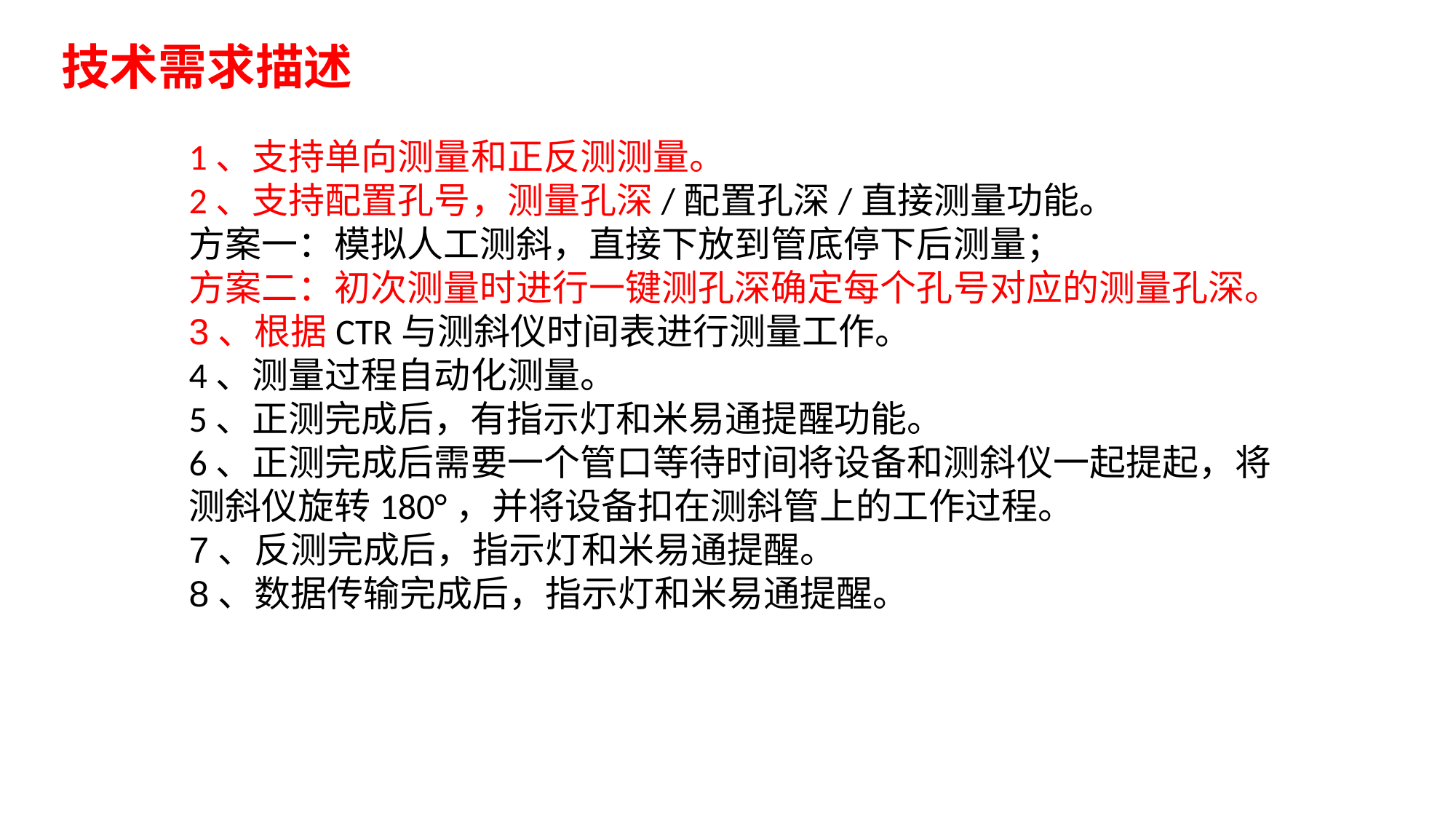

技术需求描述
1、支持单向测量和正反测测量。2、支持配置孔号，测量孔深/配置孔深/直接测量功能。方案一：模拟人工测斜，直接下放到管底停下后测量；
方案二：初次测量时进行一键测孔深确定每个孔号对应的测量孔深。3、根据CTR与测斜仪时间表进行测量工作。4、测量过程自动化测量。5、正测完成后，有指示灯和米易通提醒功能。6、正测完成后需要一个管口等待时间将设备和测斜仪一起提起，将测斜仪旋转180°，并将设备扣在测斜管上的工作过程。7、反测完成后，指示灯和米易通提醒。8、数据传输完成后，指示灯和米易通提醒。